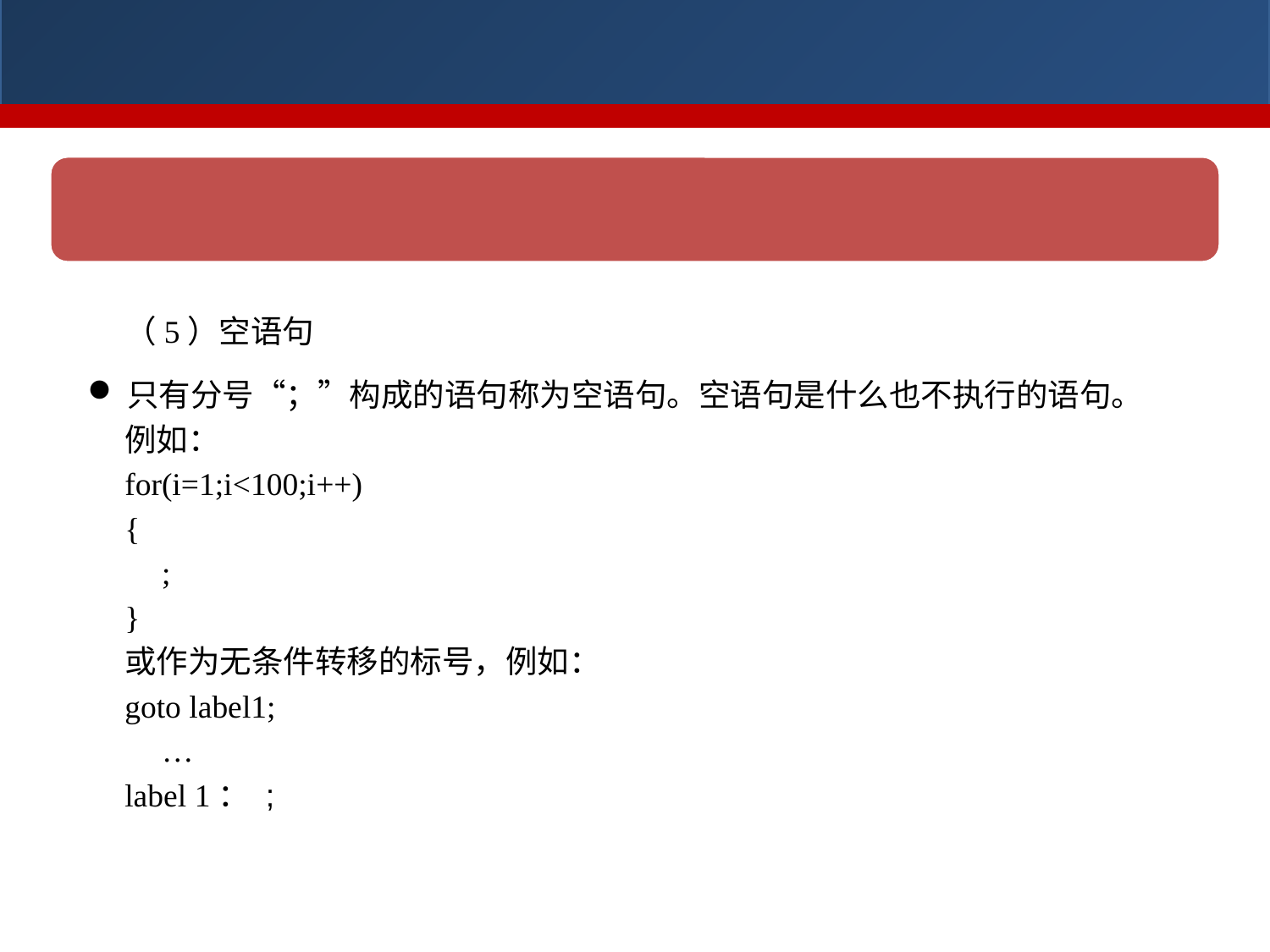

（5）空语句
只有分号“；”构成的语句称为空语句。空语句是什么也不执行的语句。
例如：
for(i=1;i<100;i++)
{
;
}
或作为无条件转移的标号，例如：
goto label1;
…
label 1： ;